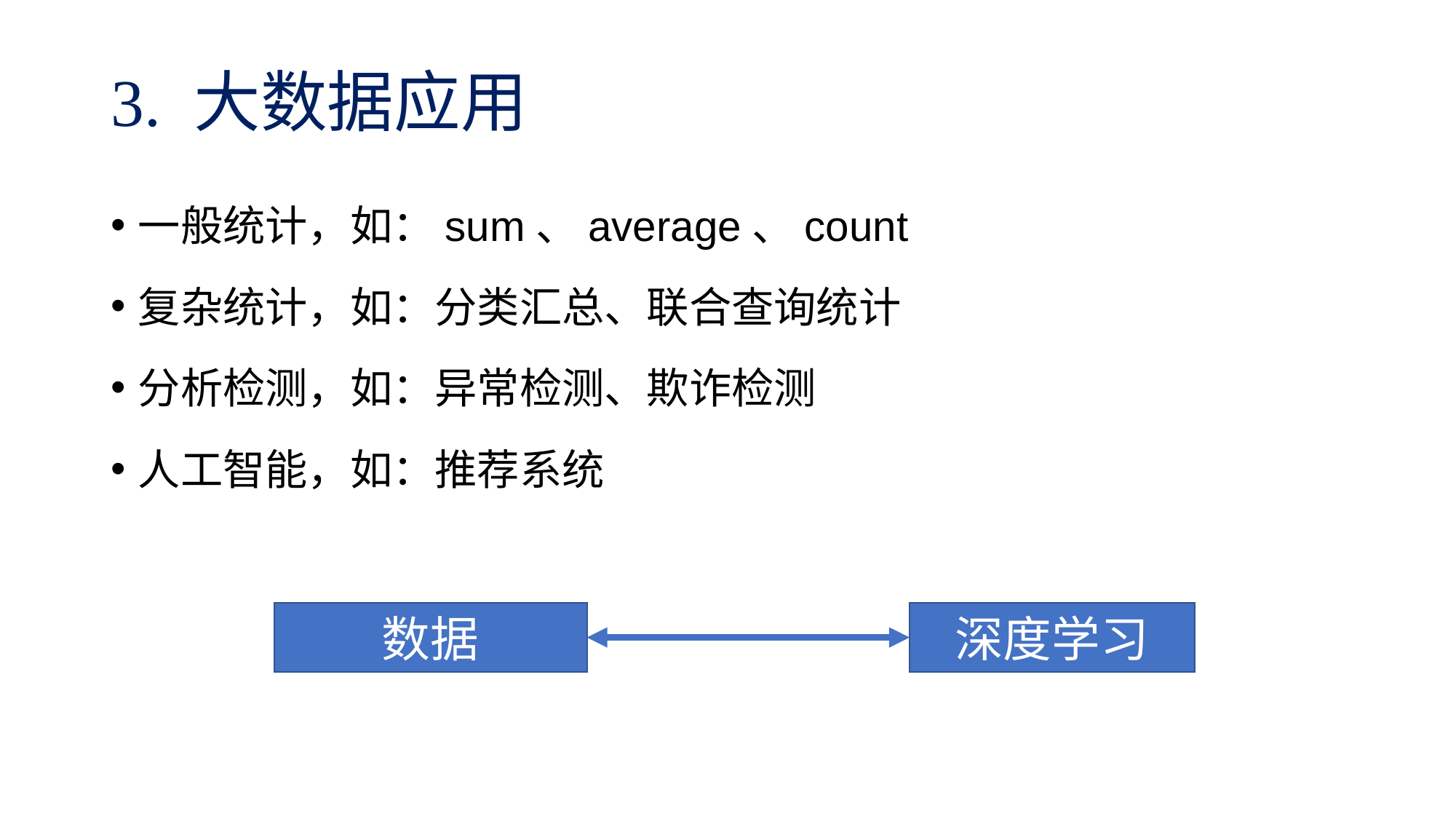

# 3. 大数据应用
一般统计，如：sum、average、count
复杂统计，如：分类汇总、联合查询统计
分析检测，如：异常检测、欺诈检测
人工智能，如：推荐系统

数据
深度学习